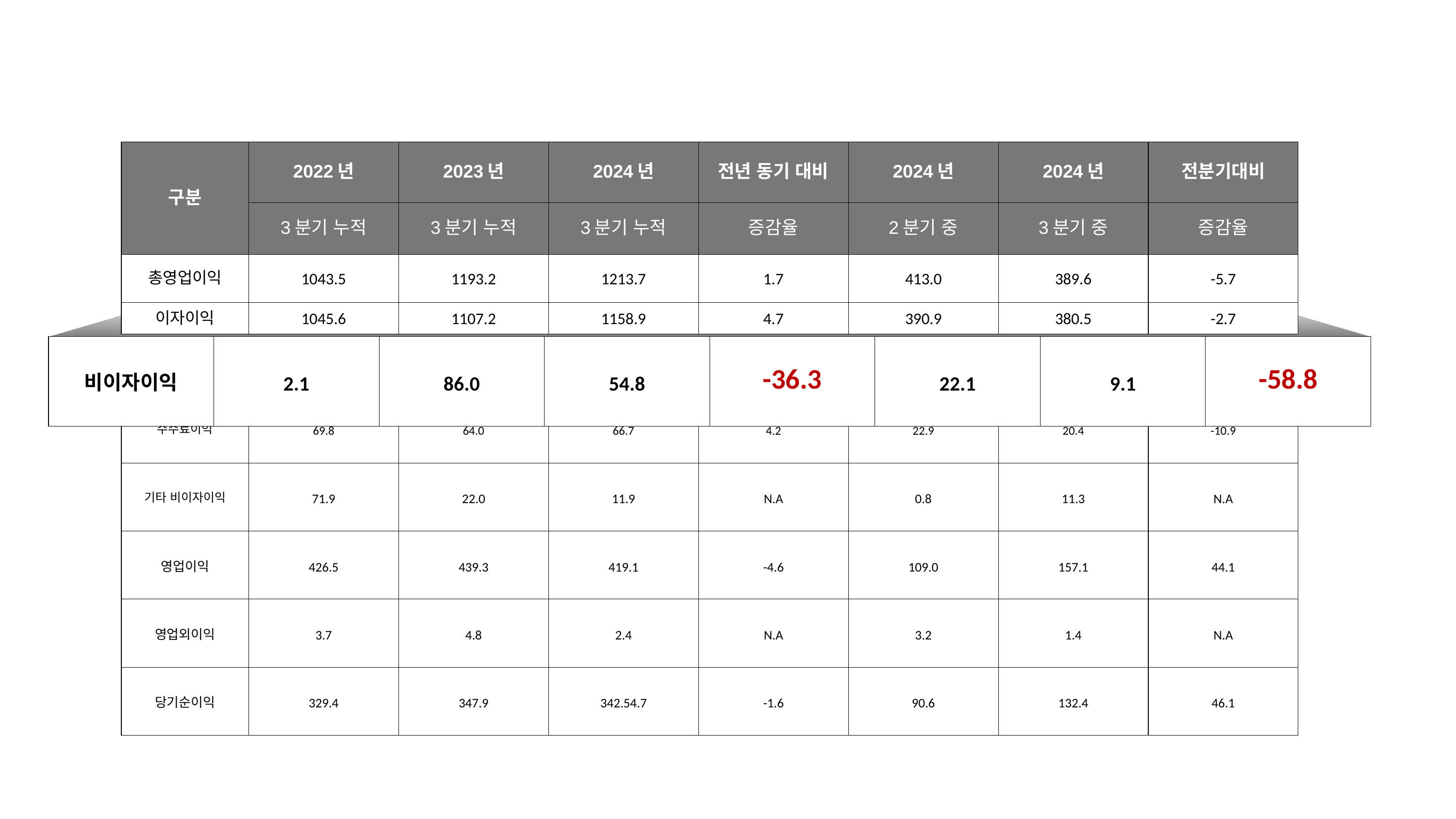

| 구분 | 2022년 | 2023년 | 2024년 | 전년 동기 대비 | 2024년 | 2024년 | 전분기대비 |
| --- | --- | --- | --- | --- | --- | --- | --- |
|  | 3분기 누적 | 3분기 누적 | 3분기 누적 | 증감율 | 2분기 중 | 3분기 중 | 증감율 |
| 총영업이익 | 1043.5 | 1193.2 | 1213.7 | 1.7 | 413.0 | 389.6 | -5.7 |
| 이자이익 | 1045.6 | 1107.2 | 1158.9 | 4.7 | 390.9 | 380.5 | -2.7 |

| 비이자이익 | 2.1 | 86.0 | 54.8 | -36.3 | 22.1 | 9.1 | -58.8 |
| --- | --- | --- | --- | --- | --- | --- | --- |
| 수수료이익 | 69.8 | 64.0 | 66.7 | 4.2 | 22.9 | 20.4 | -10.9 |
| --- | --- | --- | --- | --- | --- | --- | --- |
| 기타 비이자이익 | 71.9 | 22.0 | 11.9 | N.A | 0.8 | 11.3 | N.A |
| 영업이익 | 426.5 | 439.3 | 419.1 | -4.6 | 109.0 | 157.1 | 44.1 |
| 영업외이익 | 3.7 | 4.8 | 2.4 | N.A | 3.2 | 1.4 | N.A |
| 당기순이익 | 329.4 | 347.9 | 342.54.7 | -1.6 | 90.6 | 132.4 | 46.1 |